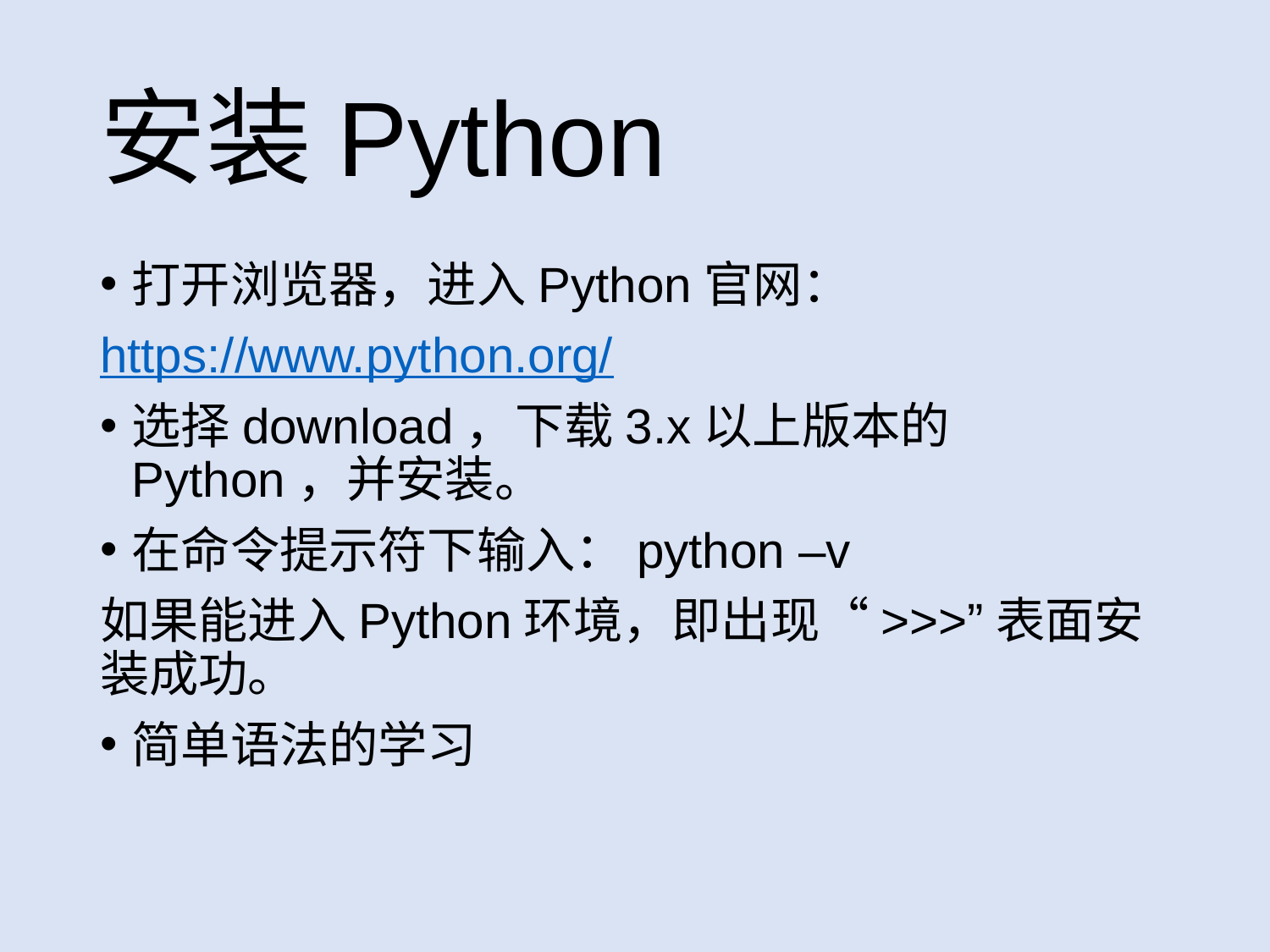

# 安装Python
打开浏览器，进入Python官网：
https://www.python.org/
选择download，下载3.x以上版本的Python，并安装。
在命令提示符下输入：python –v
如果能进入Python环境，即出现“>>>”表面安装成功。
简单语法的学习